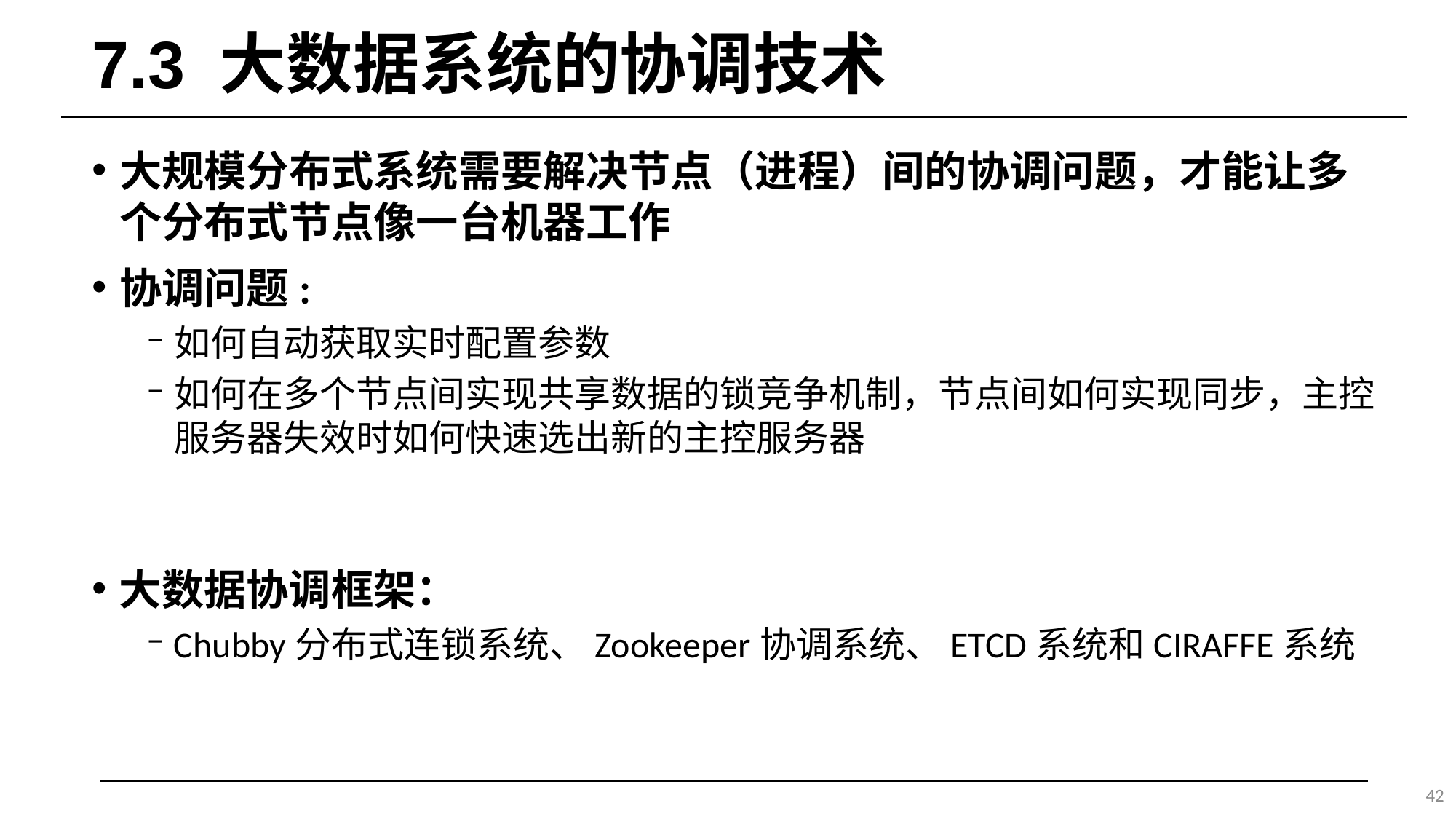

# 7.3 大数据系统的协调技术
大规模分布式系统需要解决节点（进程）间的协调问题，才能让多个分布式节点像一台机器工作
协调问题:
如何自动获取实时配置参数
如何在多个节点间实现共享数据的锁竞争机制，节点间如何实现同步，主控服务器失效时如何快速选出新的主控服务器

大数据协调框架：
Chubby分布式连锁系统、Zookeeper协调系统、ETCD系统和CIRAFFE系统
42